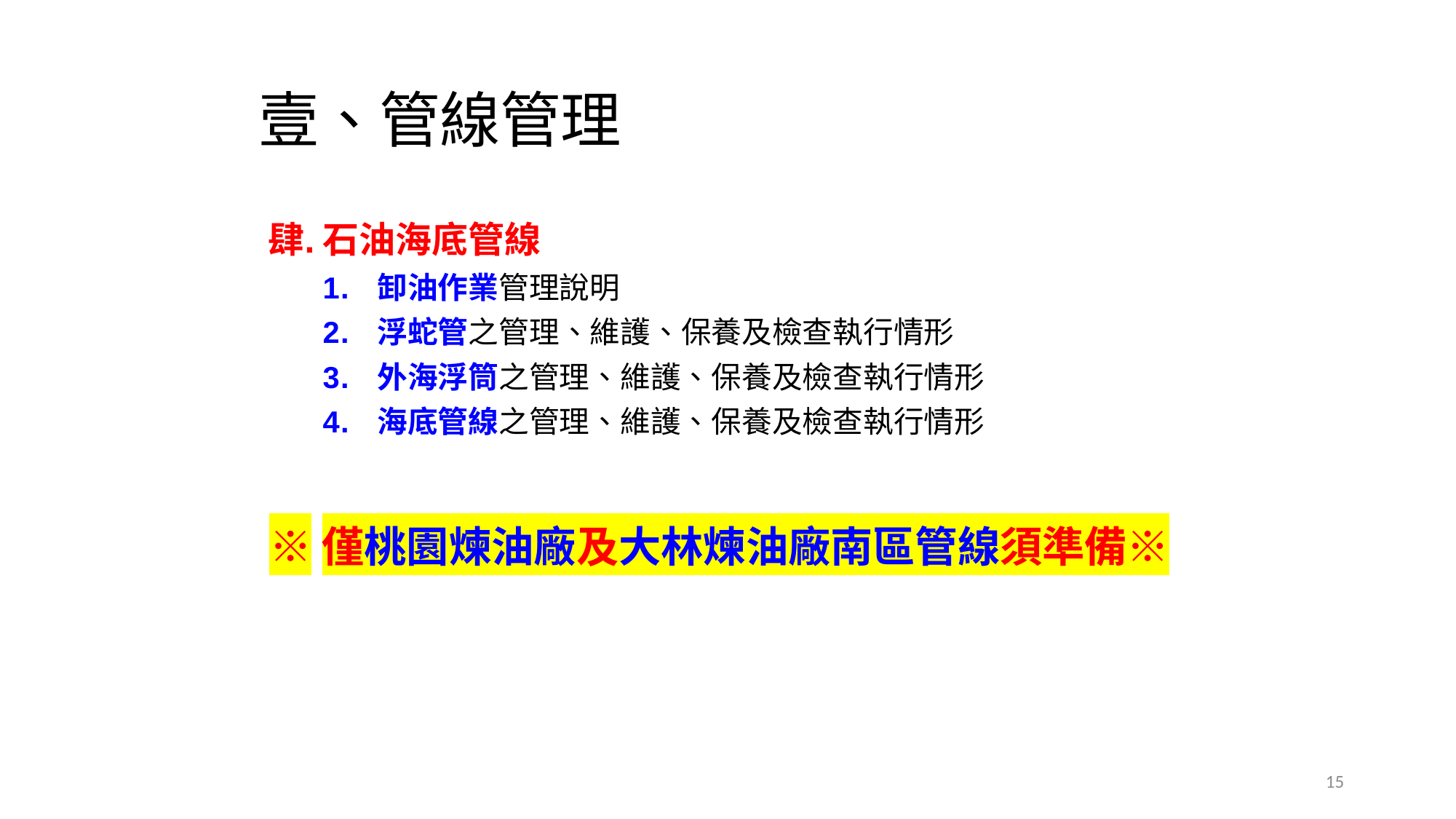

# 壹、管線管理
石油海底管線
卸油作業管理說明
浮蛇管之管理、維護、保養及檢查執行情形
外海浮筒之管理、維護、保養及檢查執行情形
海底管線之管理、維護、保養及檢查執行情形
※僅桃園煉油廠及大林煉油廠南區管線須準備※
15